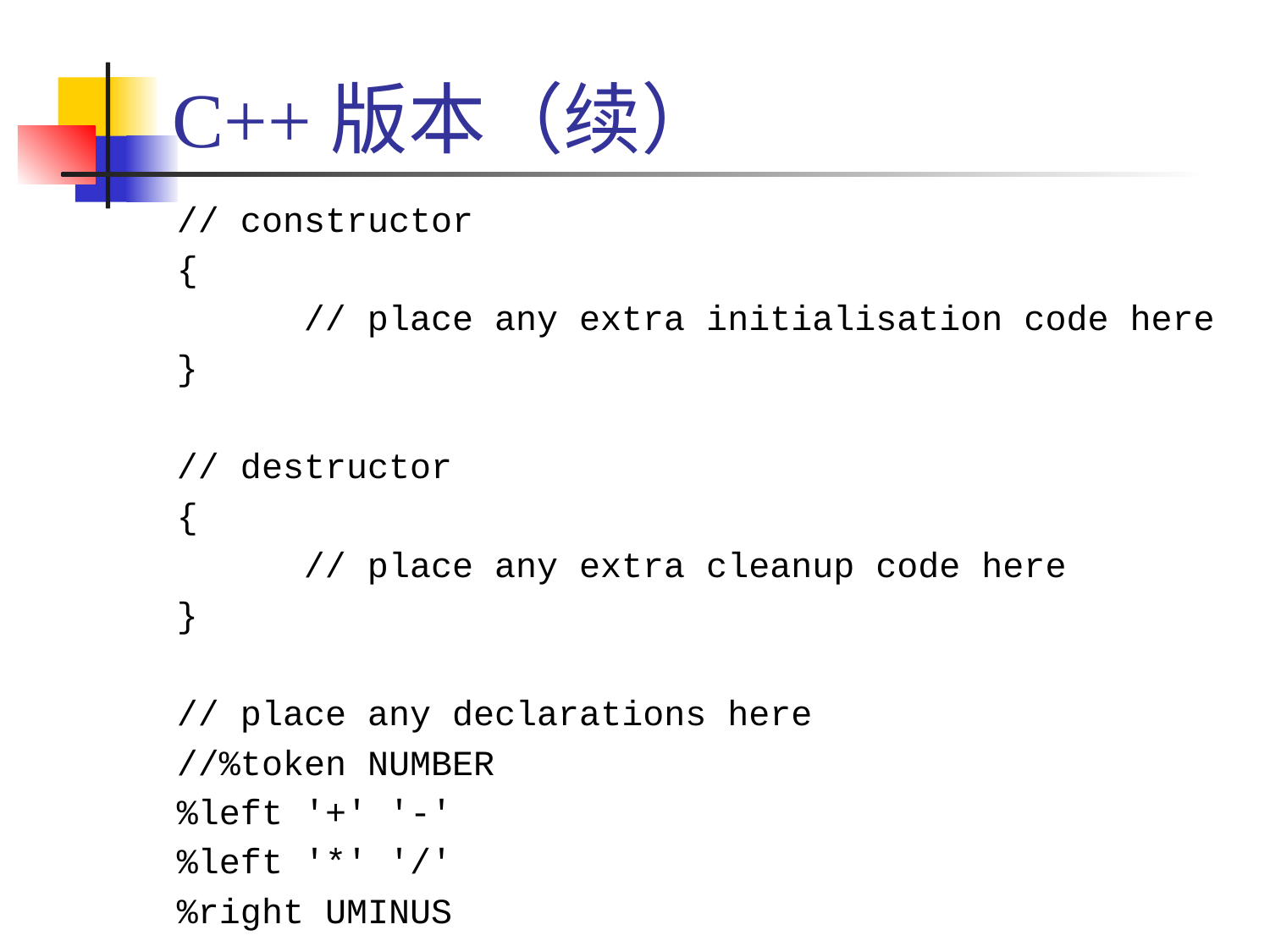

# C++版本（续）
// constructor
{
	// place any extra initialisation code here
}

// destructor
{
	// place any extra cleanup code here
}

// place any declarations here
//%token NUMBER
%left '+' '-'
%left '*' '/'
%right UMINUS